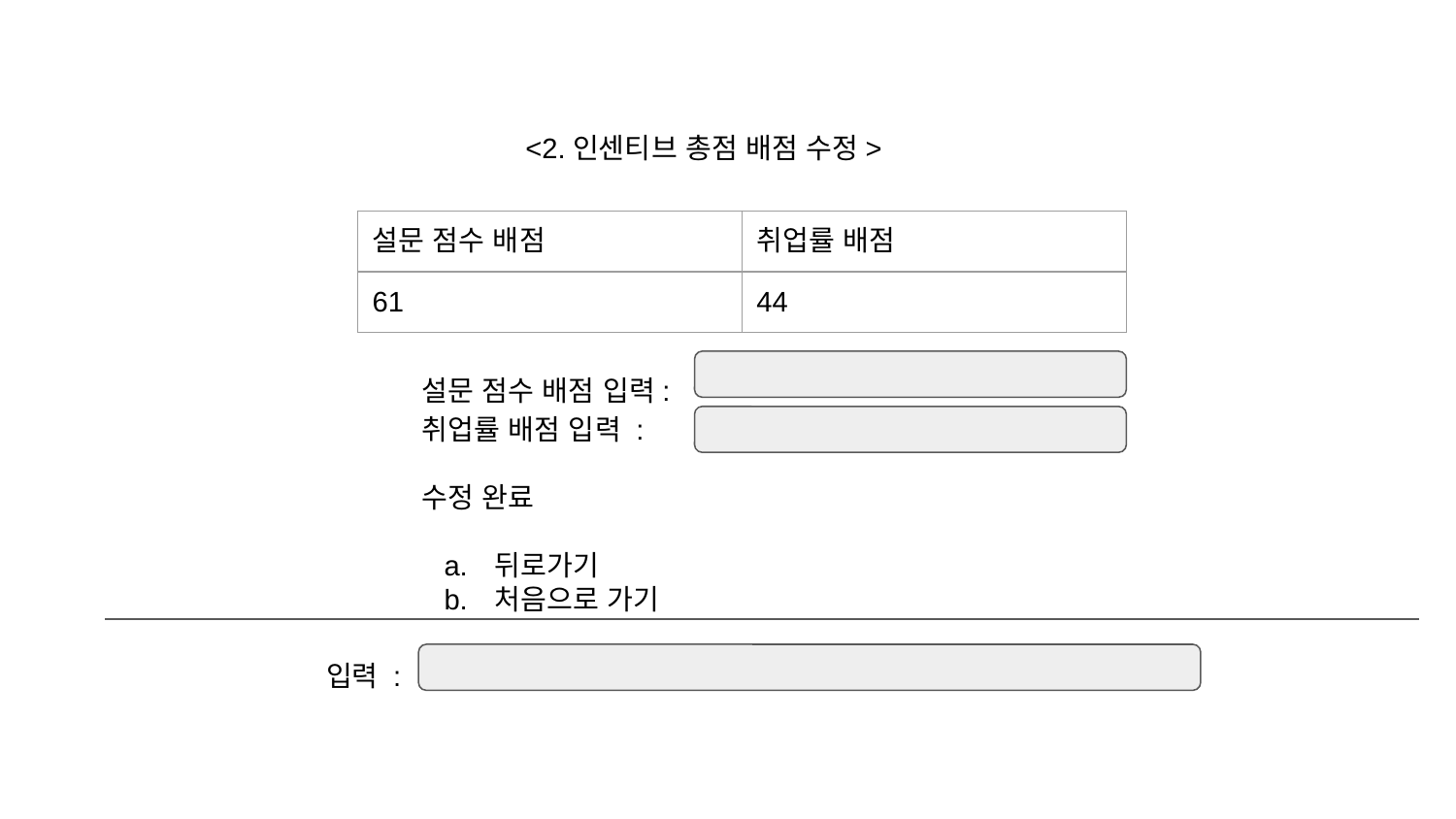

<2.인센티브 총점 배점 수정>

설문 점수 배점 입력:
취업률 배점 입력 :

수정 완료

뒤로가기
처음으로 가기

| 설문 점수 배점 | 취업률 배점 |
| --- | --- |
| 61 | 44 |

입력 :